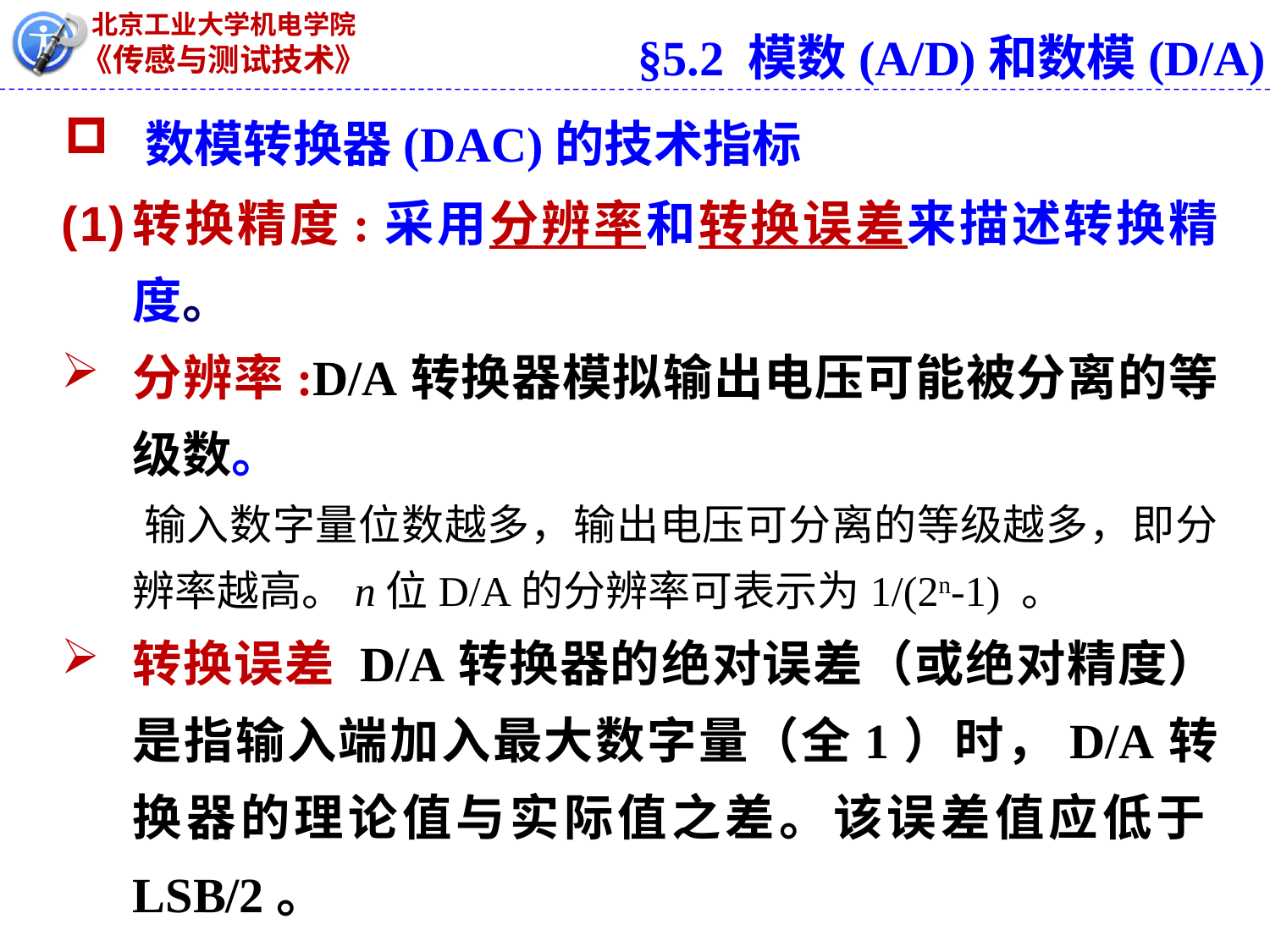

§5.2 模数(A/D)和数模(D/A)
  数模转换器(DAC)的技术指标
转换精度:采用分辨率和转换误差来描述转换精度。
分辨率:D/A转换器模拟输出电压可能被分离的等级数。
       输入数字量位数越多，输出电压可分离的等级越多，即分辨率越高。n位D/A的分辨率可表示为1/(2n-1) 。
转换误差 D/A转换器的绝对误差（或绝对精度）是指输入端加入最大数字量（全1）时，D/A转换器的理论值与实际值之差。该误差值应低于LSB/2。
      8位的D/A转换器，LSB/2=VREF/512。